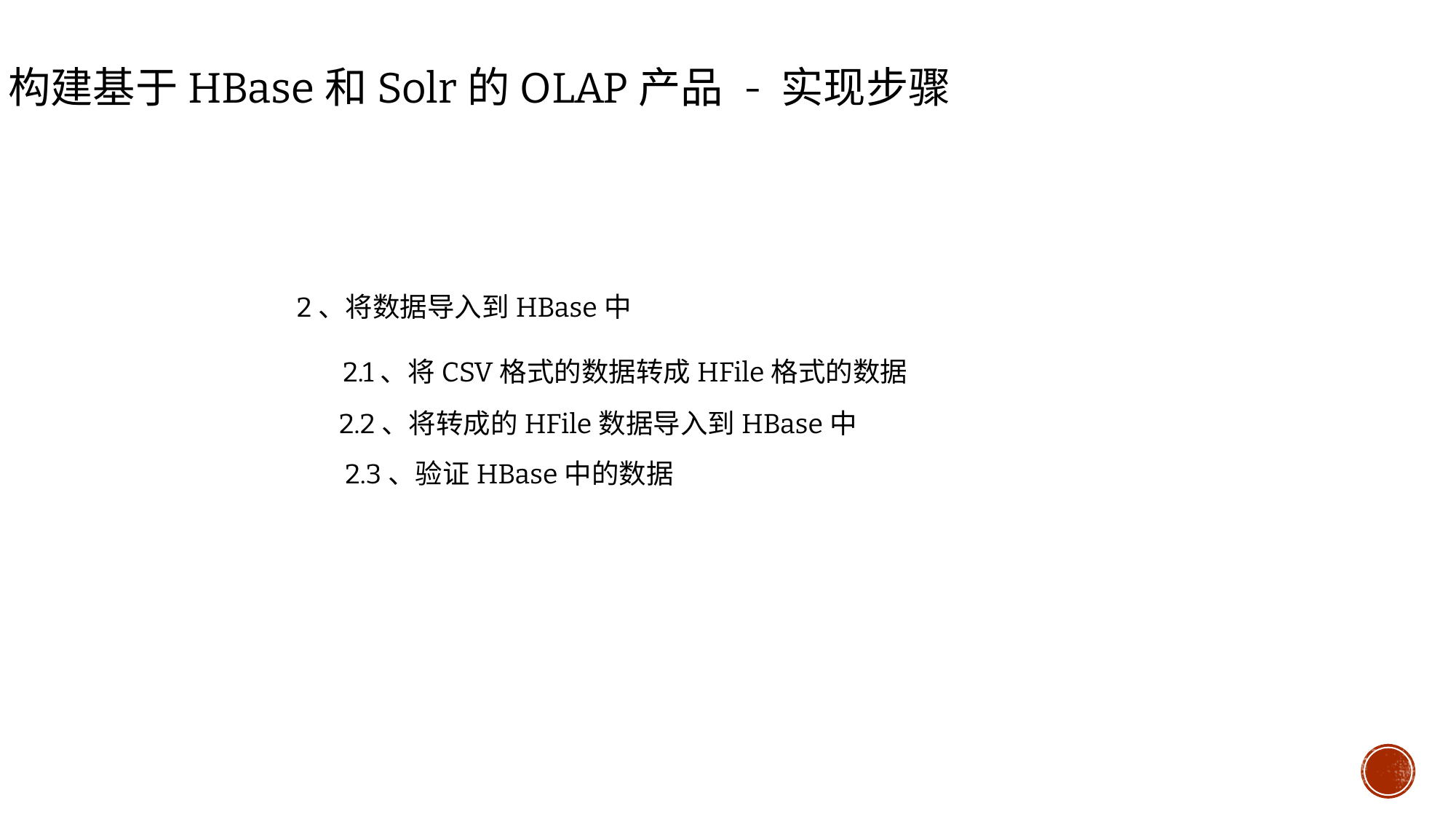

构建基于HBase和Solr的OLAP产品 - 实现步骤
2、将数据导入到HBase中
2.1、将CSV格式的数据转成HFile格式的数据
2.2、将转成的HFile数据导入到HBase中
2.3、验证HBase中的数据